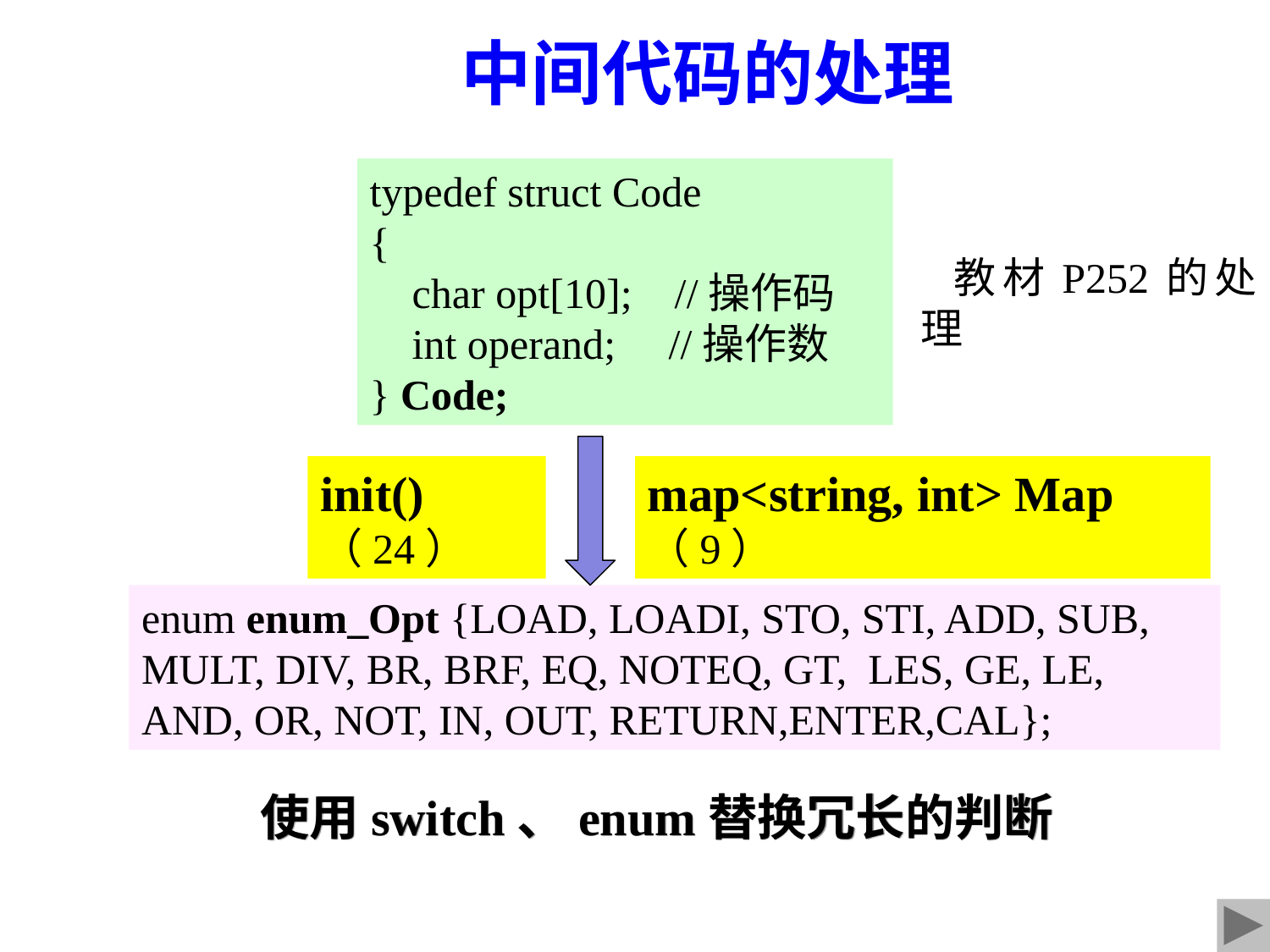

中间代码的处理
typedef struct Code
{
    char opt[10];    //操作码
    int operand;     //操作数
} Code;
 教材P252的处理

init() （24）
map<string, int> Map（9）
enum enum_Opt {LOAD, LOADI, STO, STI, ADD, SUB, MULT, DIV, BR, BRF, EQ, NOTEQ, GT,  LES, GE, LE, AND, OR, NOT, IN, OUT, RETURN,ENTER,CAL};
使用switch、enum替换冗长的判断